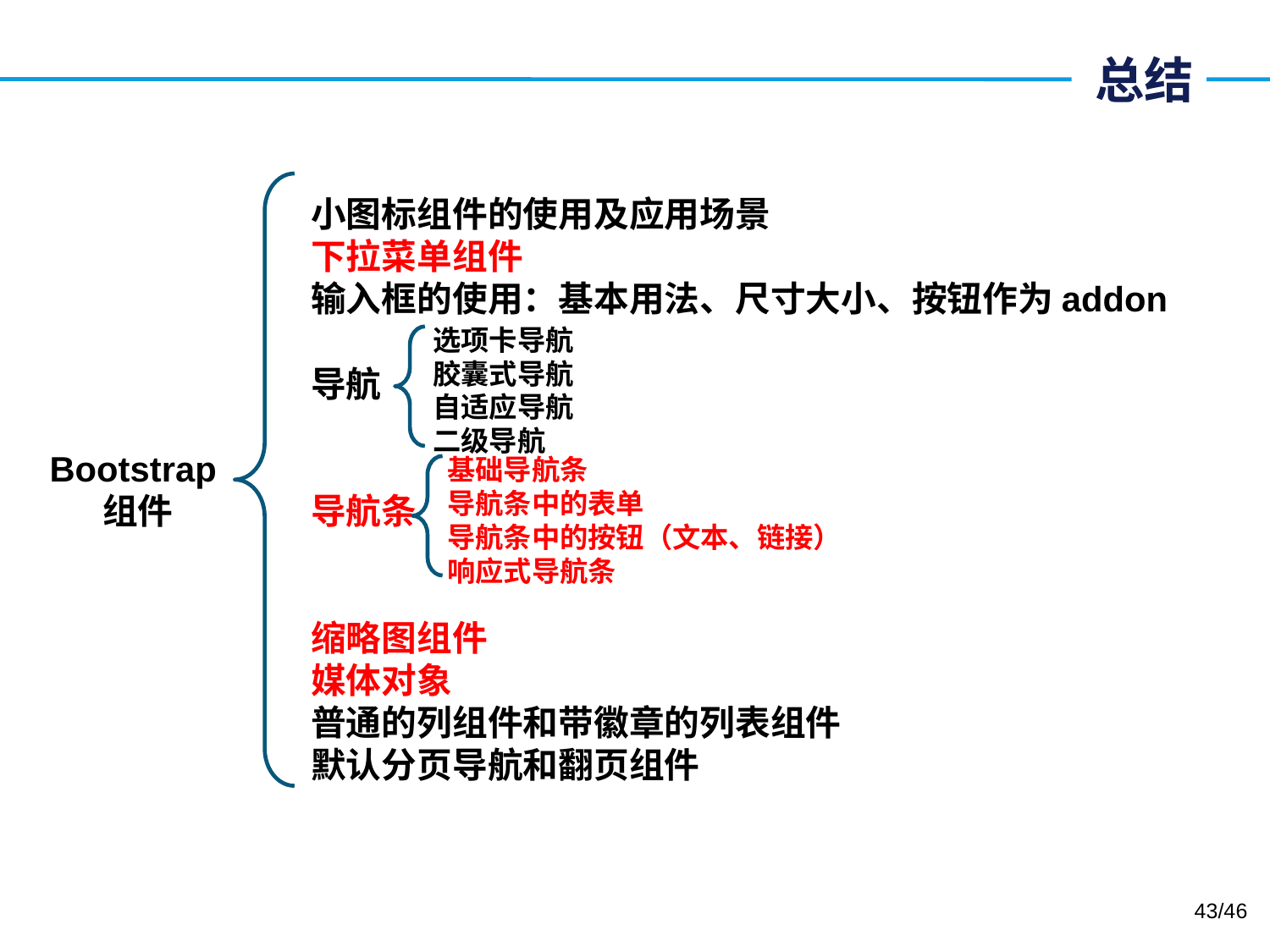

# 总结

小图标组件的使用及应用场景
下拉菜单组件
输入框的使用：基本用法、尺寸大小、按钮作为addon

导航

导航条

缩略图组件
媒体对象
普通的列组件和带徽章的列表组件
默认分页导航和翻页组件

CSS全局样式
选项卡导航
胶囊式导航
自适应导航
二级导航

Bootstrap
组件
基础导航条
导航条中的表单
导航条中的按钮（文本、链接）
响应式导航条

43/46